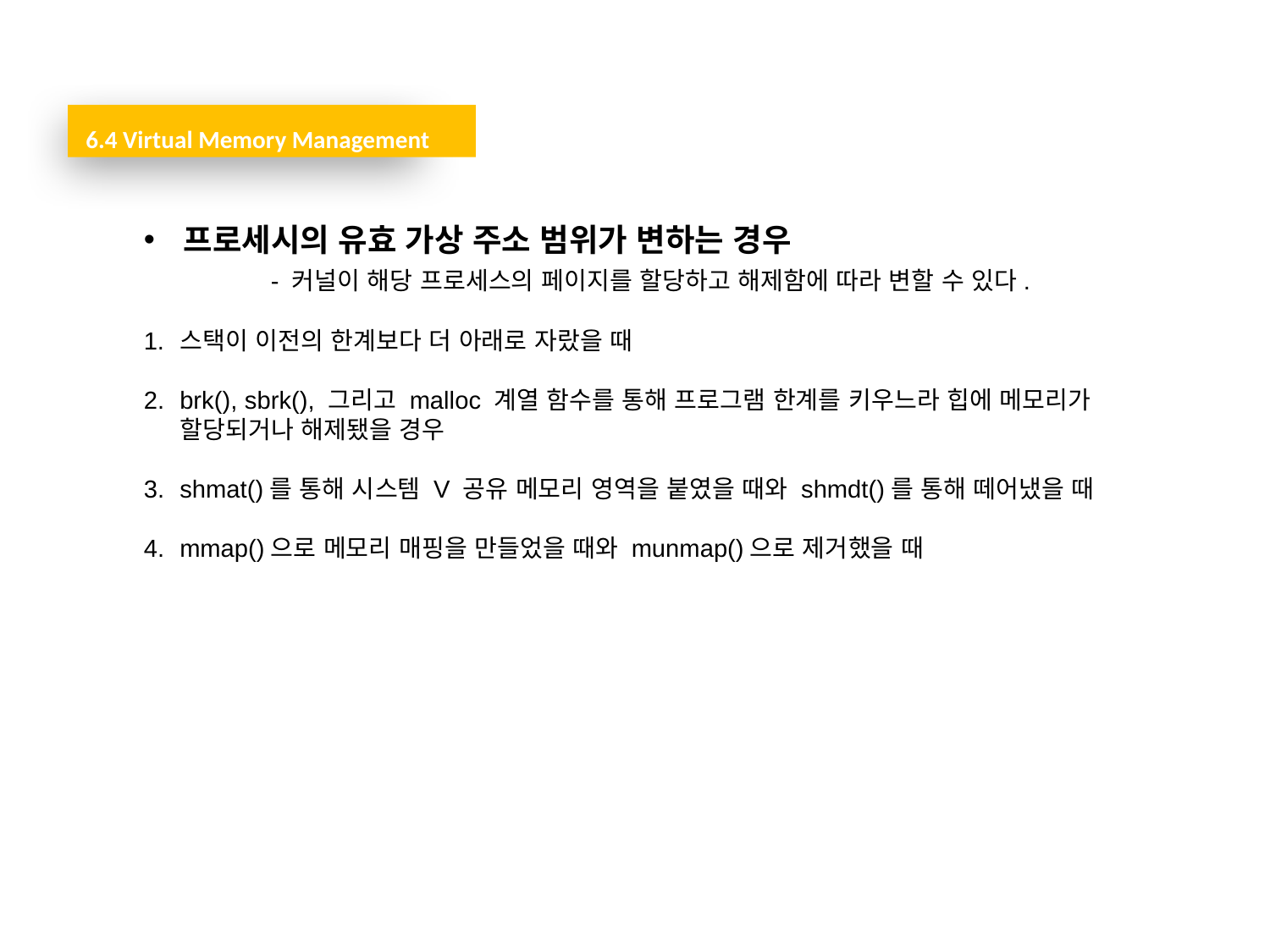

6.4 Virtual Memory Management
프로세시의 유효 가상 주소 범위가 변하는 경우
	- 커널이 해당 프로세스의 페이지를 할당하고 해제함에 따라 변할 수 있다.

스택이 이전의 한계보다 더 아래로 자랐을 때

brk(), sbrk(), 그리고 malloc 계열 함수를 통해 프로그램 한계를 키우느라 힙에 메모리가 할당되거나 해제됐을 경우

shmat()를 통해 시스템 V 공유 메모리 영역을 붙였을 때와 shmdt()를 통해 떼어냈을 때

mmap()으로 메모리 매핑을 만들었을 때와 munmap()으로 제거했을 때